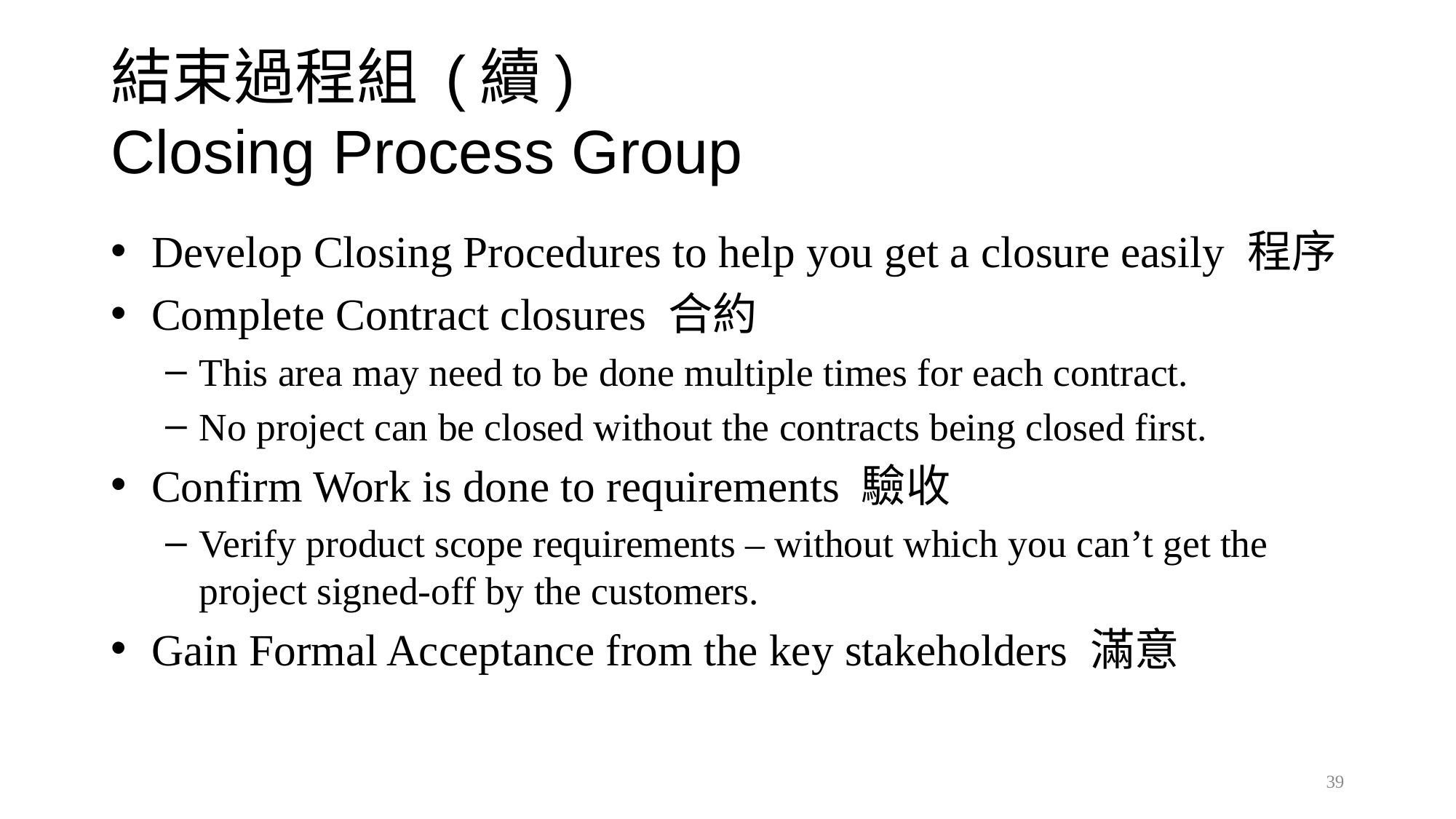

# 結束過程組 (續) Closing Process Group
Develop Closing Procedures to help you get a closure easily 程序
Complete Contract closures 合約
This area may need to be done multiple times for each contract.
No project can be closed without the contracts being closed first.
Confirm Work is done to requirements 驗收
Verify product scope requirements – without which you can’t get the project signed-off by the customers.
Gain Formal Acceptance from the key stakeholders 滿意
39